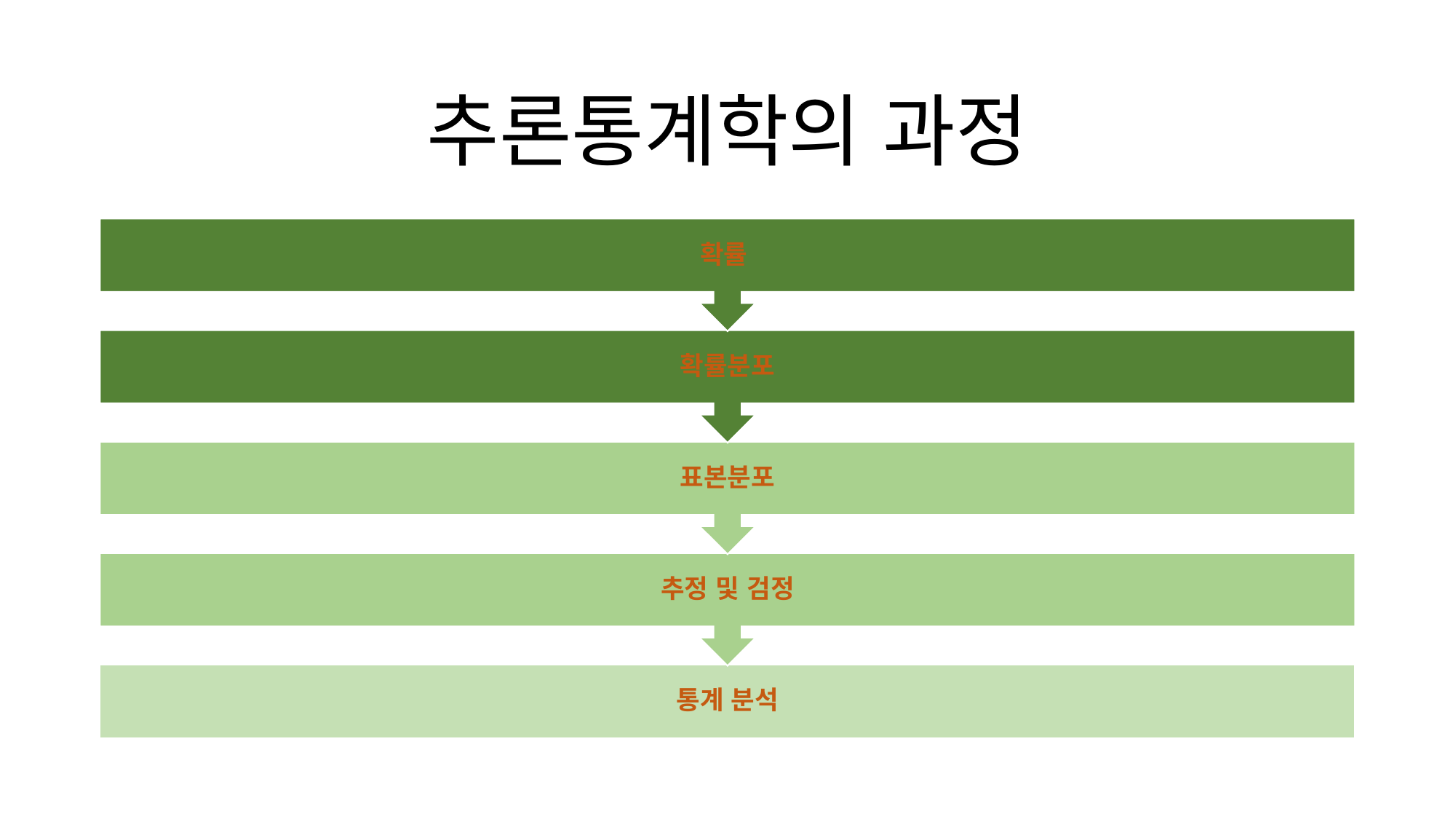

# 추론통계학의 과정
확률
확률분포
표본분포
추정 및 검정
통계 분석